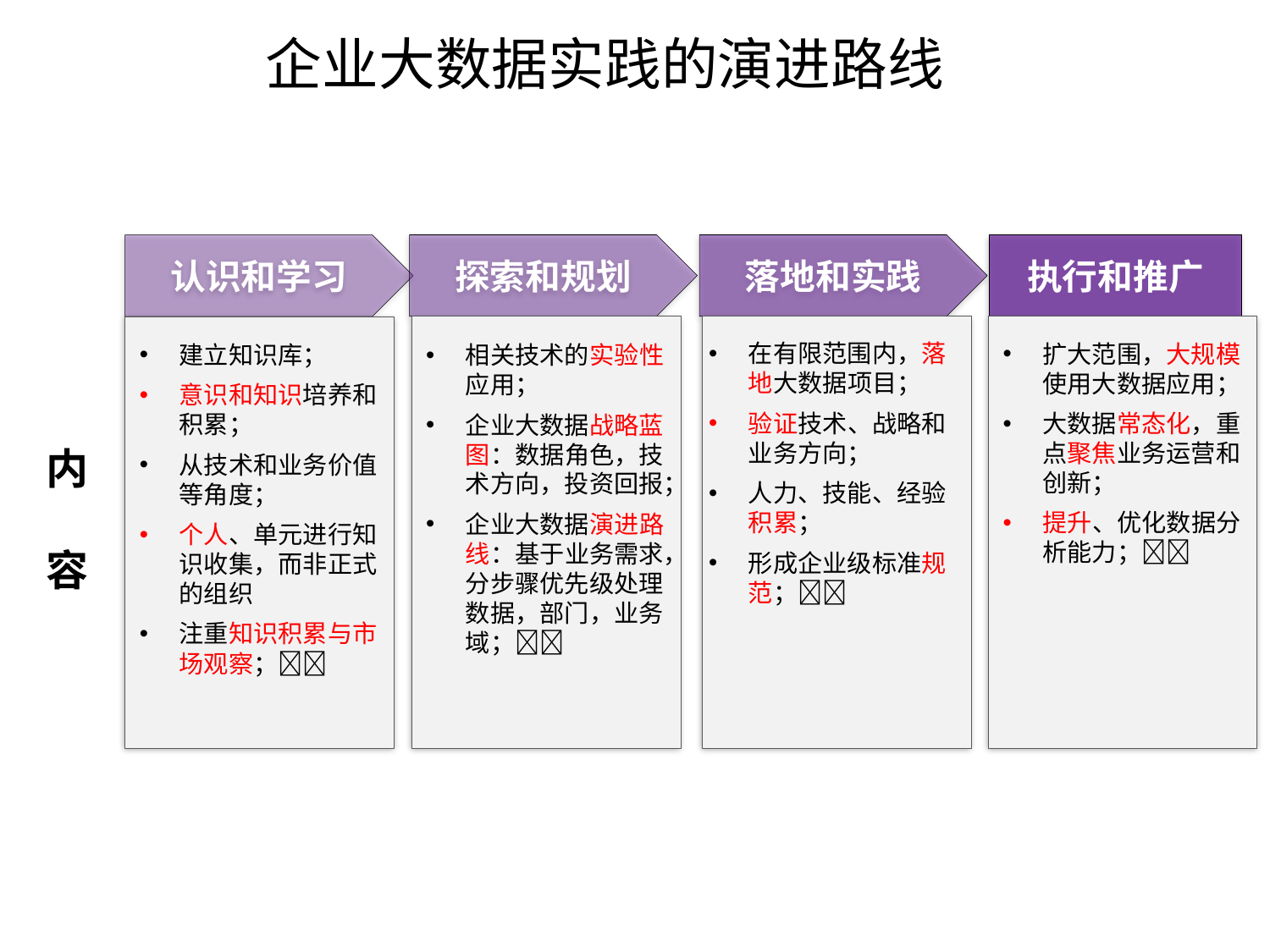

# 企业大数据实践的演进路线
探索和规划
落地和实践
执行和推广
认识和学习

在有限范围内，落地大数据项目；
验证技术、战略和业务方向；
人力、技能、经验积累；
形成企业级标准规范；􁌀􁋘
扩大范围，大规模使用大数据应用；
大数据常态化，重点聚焦业务运营和创新；
提升、优化数据分析能力；􁌀􁋘
建立知识库；
意识和知识培养和积累；
从技术和业务价值等角度；
个人、单元进行知识收集，而非正式的组织
注重知识积累与市场观察；􁌀􁋘
相关技术的实验性应用；
企业大数据战略蓝图：数据角色，技术方向，投资回报；
企业大数据演进路线：基于业务需求，分步骤优先级处理数据，部门，业务域；􁌀􁋘
内

容